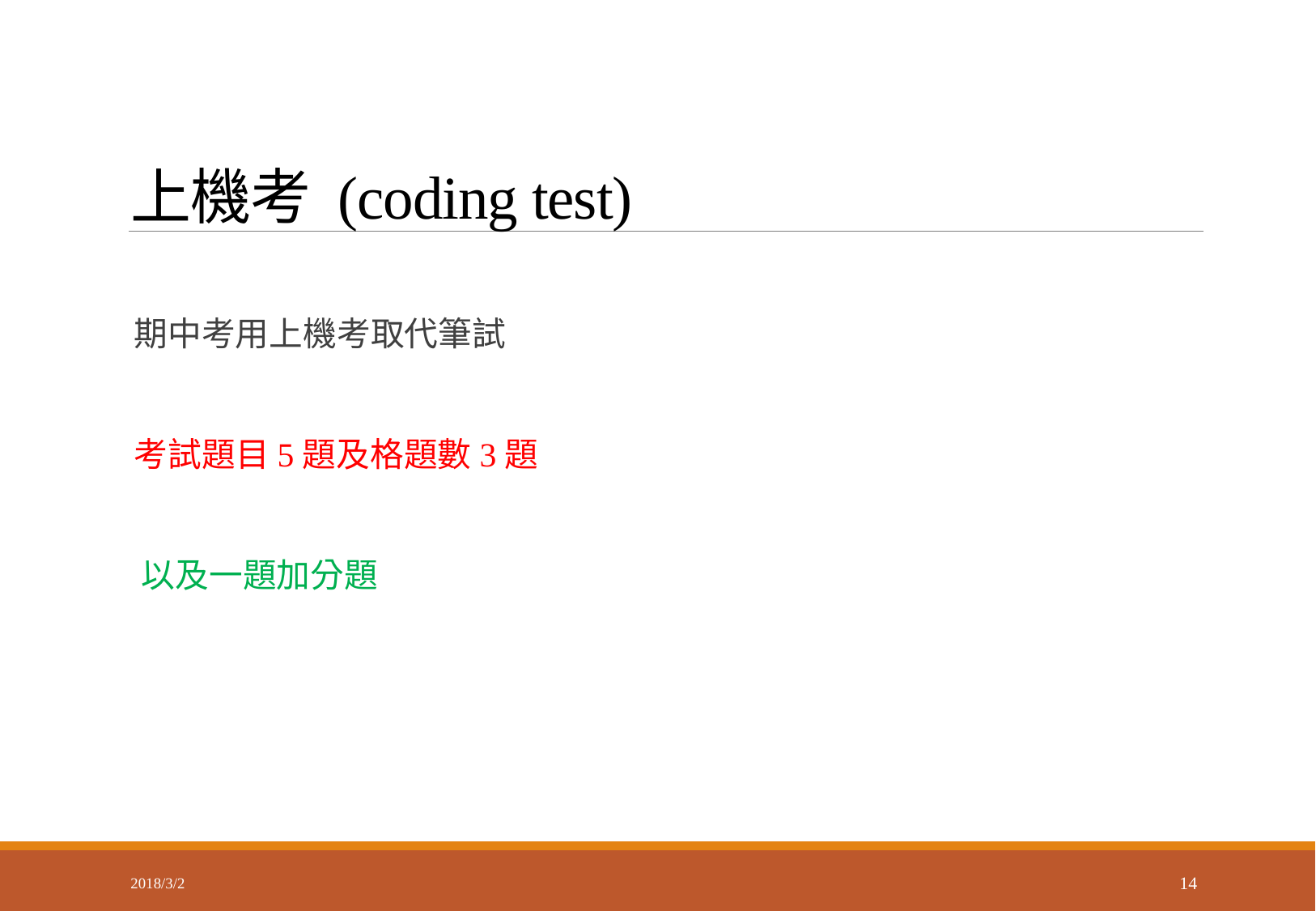

# 上機考 (coding test)

 期中考用上機考取代筆試

 考試題目5題及格題數3題

  以及一題加分題

2018/3/2
14